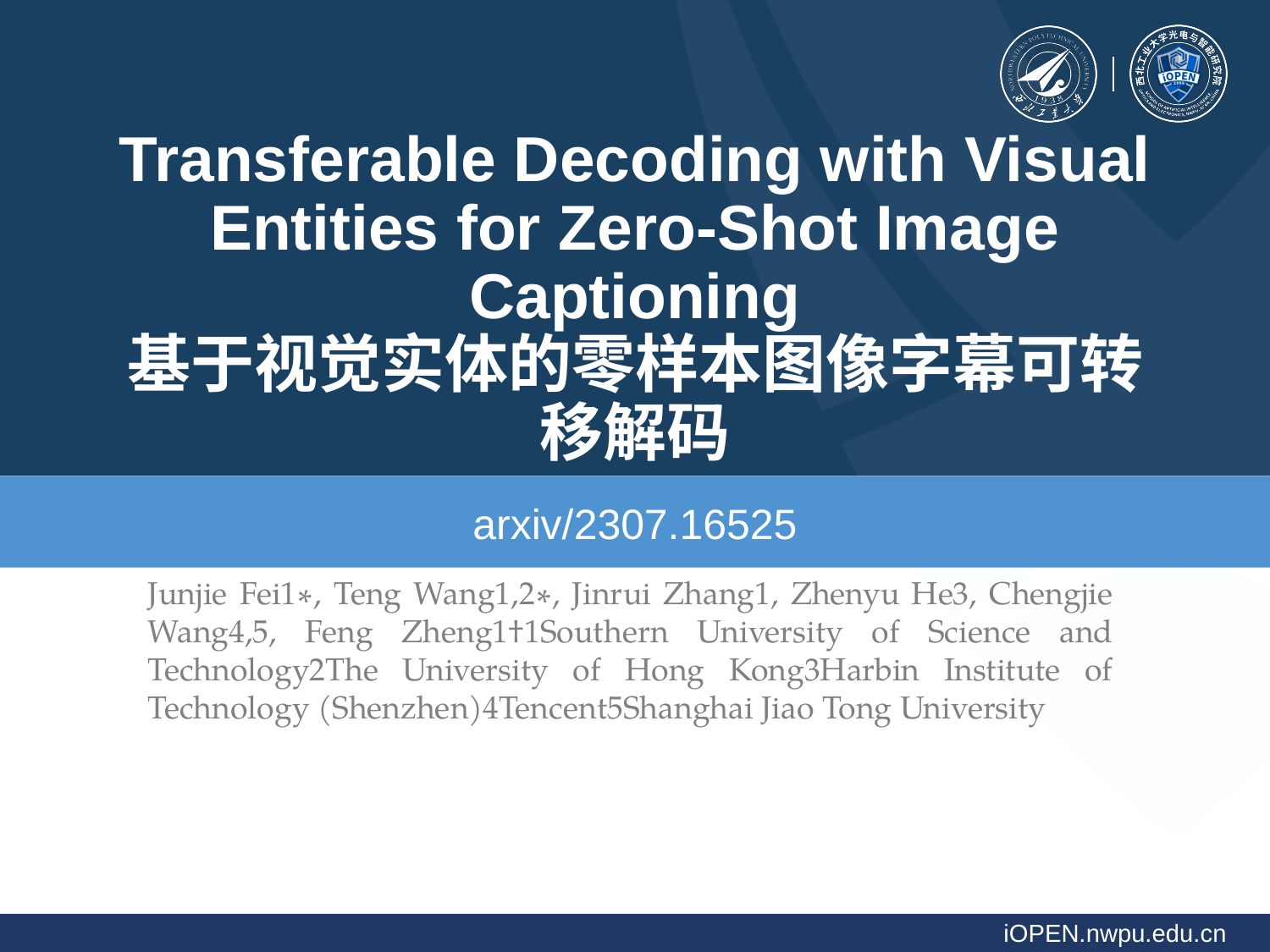

# Transferable Decoding with Visual Entities for Zero-Shot Image Captioning 基于视觉实体的零样本图像字幕可转移解码
arxiv/2307.16525
Junjie Fei1∗, Teng Wang1,2∗, Jinrui Zhang1, Zhenyu He3, Chengjie Wang4,5, Feng Zheng1†1Southern University of Science and Technology2The University of Hong Kong3Harbin Institute of Technology (Shenzhen)4Tencent5Shanghai Jiao Tong University